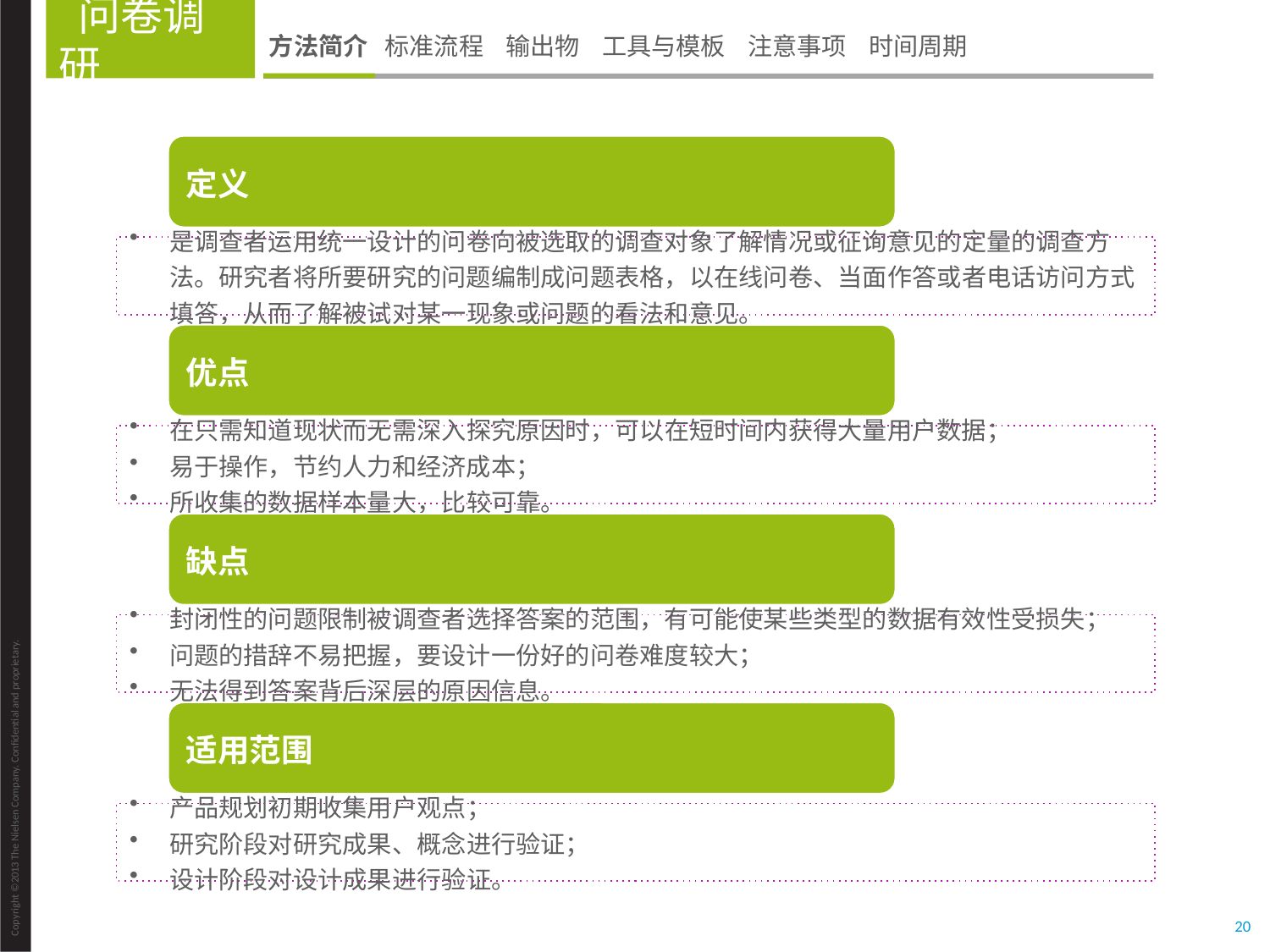

问卷调研
方法简介   标准流程    输出物    工具与模板    注意事项    时间周期

定义
优点
缺点
在只需知道现状而无需深入探究原因时，可以在短时间内获得大量用户数据；
封闭性的问题限制被调查者选择答案的范围，有可能使某些类型的数据有效性受损失；
易于操作，节约人力和经济成本；
无法得到答案背后深层的原因信息。
适用范围
产品规划初期收集用户观点；
研究阶段对研究成果、概念进行验证；
设计阶段对设计成果进行验证。
所收集的数据样本量大，比较可靠。
问题的措辞不易把握，要设计一份好的问卷难度较大；
是调查者运用统一设计的问卷向被选取的调查对象了解情况或征询意见的定量的调查方法。研究者将所要研究的问题编制成问题表格，以在线问卷、当面作答或者电话访问方式填答，从而了解被试对某一现象或问题的看法和意见。